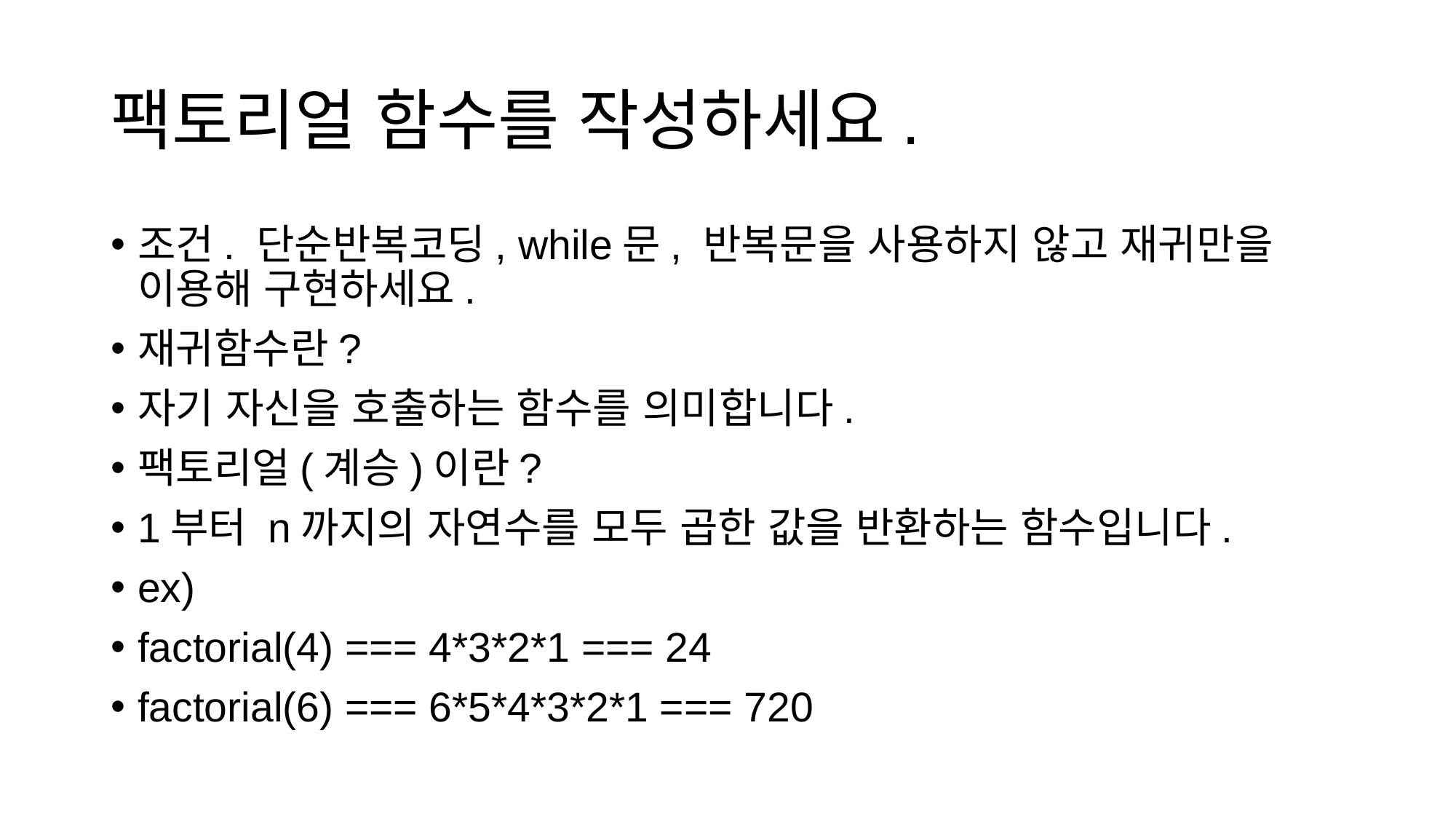

# 팩토리얼 함수를 작성하세요.
조건. 단순반복코딩, while문, 반복문을 사용하지 않고 재귀만을 이용해 구현하세요.
재귀함수란?
자기 자신을 호출하는 함수를 의미합니다.
팩토리얼(계승)이란?
1부터 n까지의 자연수를 모두 곱한 값을 반환하는 함수입니다.
ex)
factorial(4) === 4*3*2*1 === 24
factorial(6) === 6*5*4*3*2*1 === 720